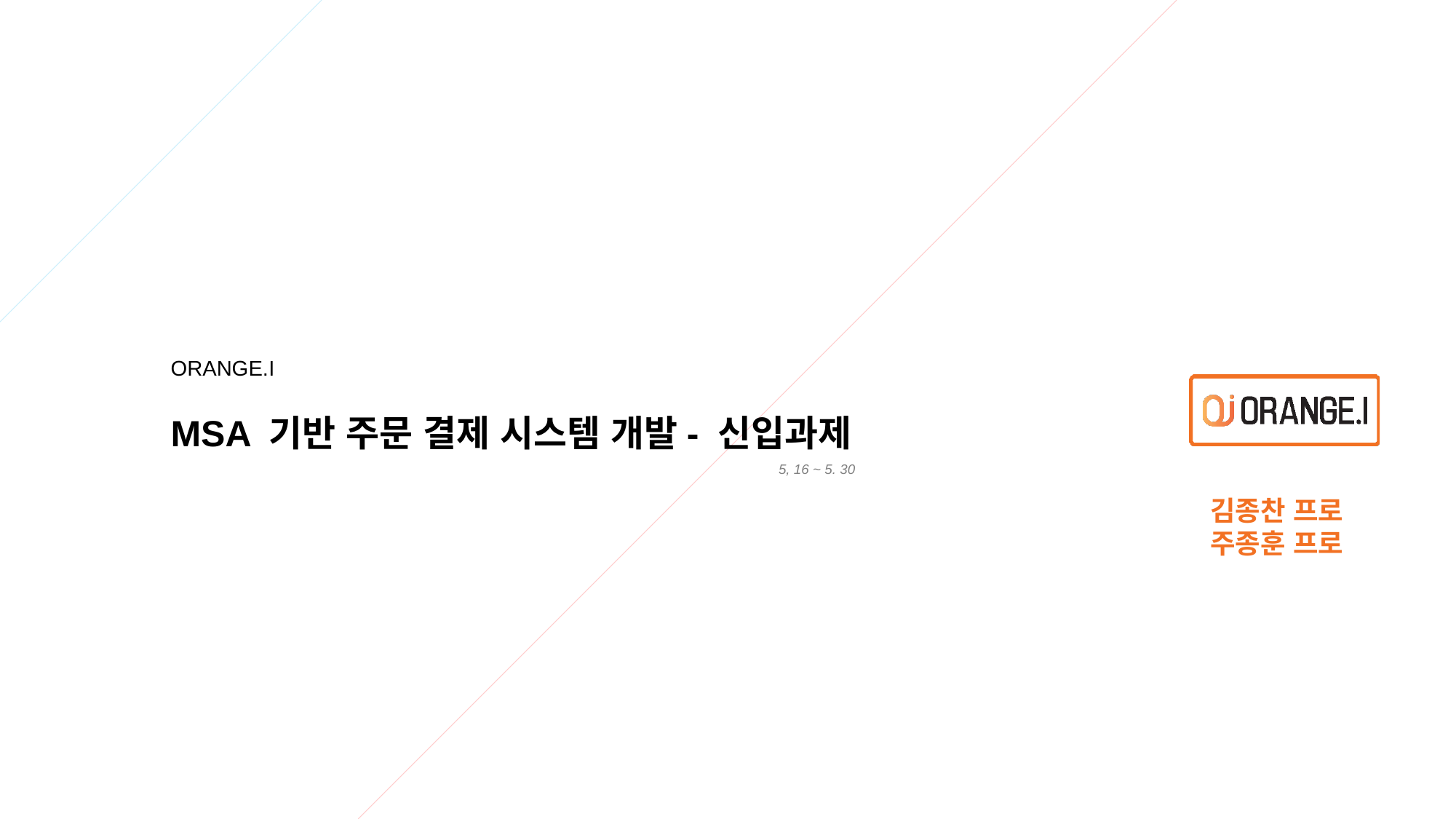

# MSA 기반 주문 결제 시스템 개발- 신입과제
5, 16 ~ 5. 30
김종찬 프로
주종훈 프로